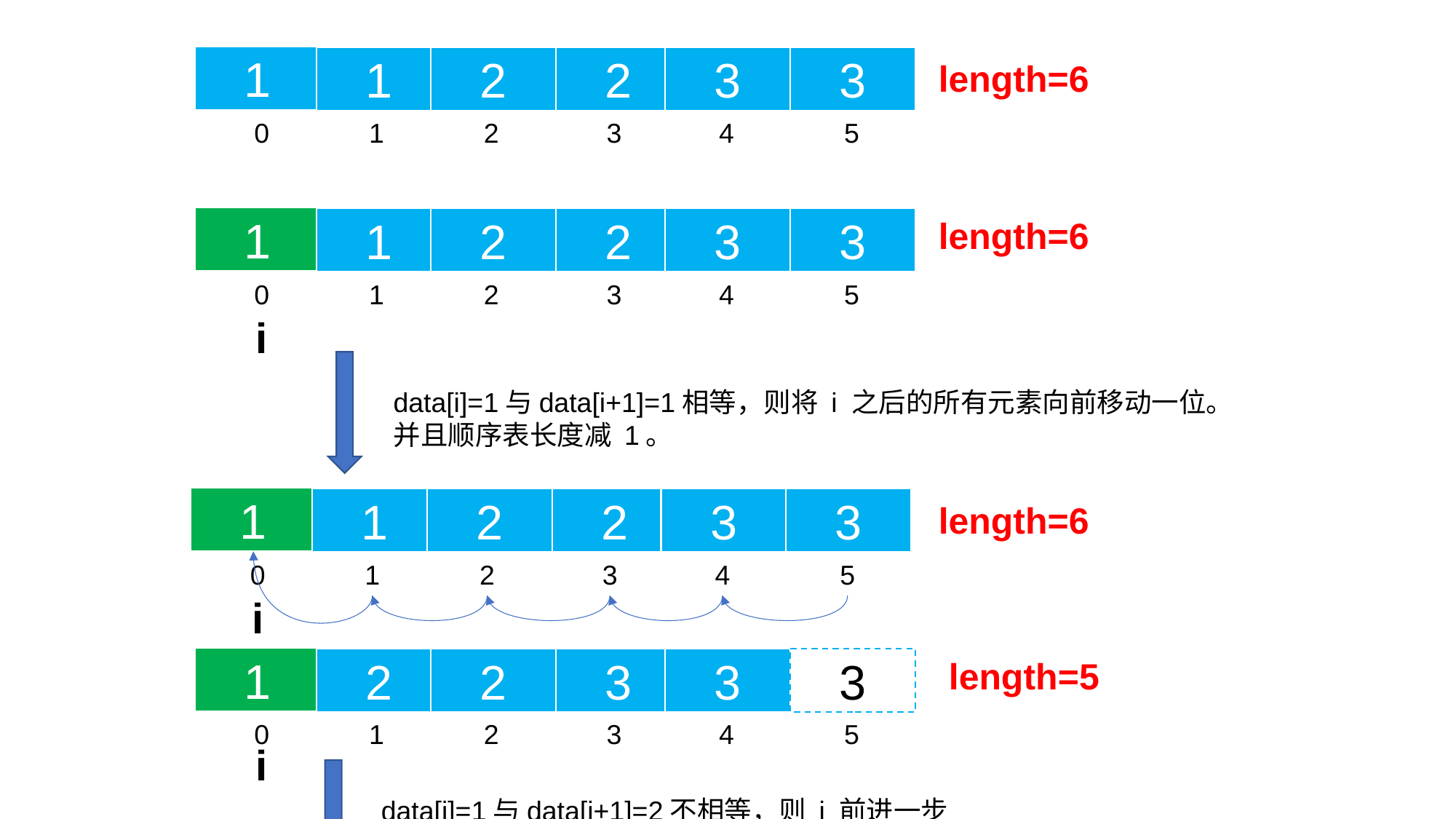

1
1
2
2
3
3
length=6
0
1
2
3
4
5
1
length=6
1
2
2
3
3
0
1
2
3
4
5
i

data[i]=1与data[i+1]=1相等，则将 i 之后的所有元素向前移动一位。
并且顺序表长度减 1。
1
1
2
2
3
3
length=6
0
1
2
3
4
5
i
1
length=5
2
2
3
3
3
0
1
2
3
4
5
i

data[i]=1与data[i+1]=2不相等，则 i 前进一步
1
length=5
2
2
3
3
3
0
1
2
3
4
5
i

data[i]=2与data[i+1]=2相等，则将 i 之后的所有元素向前移动一位。
并且顺序表长度减 1。
1
length=5
2
2
3
3
3
0
1
2
3
4
5
i
1
length=4
2
3
3
3
3
0
1
2
3
4
5
i

data[i]=2与data[i+1]=3不相等，则 i 前进一步
1
length=4
2
3
3
3
3
0
1
2
3
4
5
i

data[i]=3与data[i+1]=3相等，则将 i 之后的所有元素向前移动一位。
并且顺序表长度减 1。
1
length=4
2
3
3
3
3
0
1
2
3
4
5
i
1
length=3
2
3
3
3
3
0
1
2
3
4
5
i

此时 i 等于 length-1，所以结束循环。所以最终顺序表如下
1
2
3